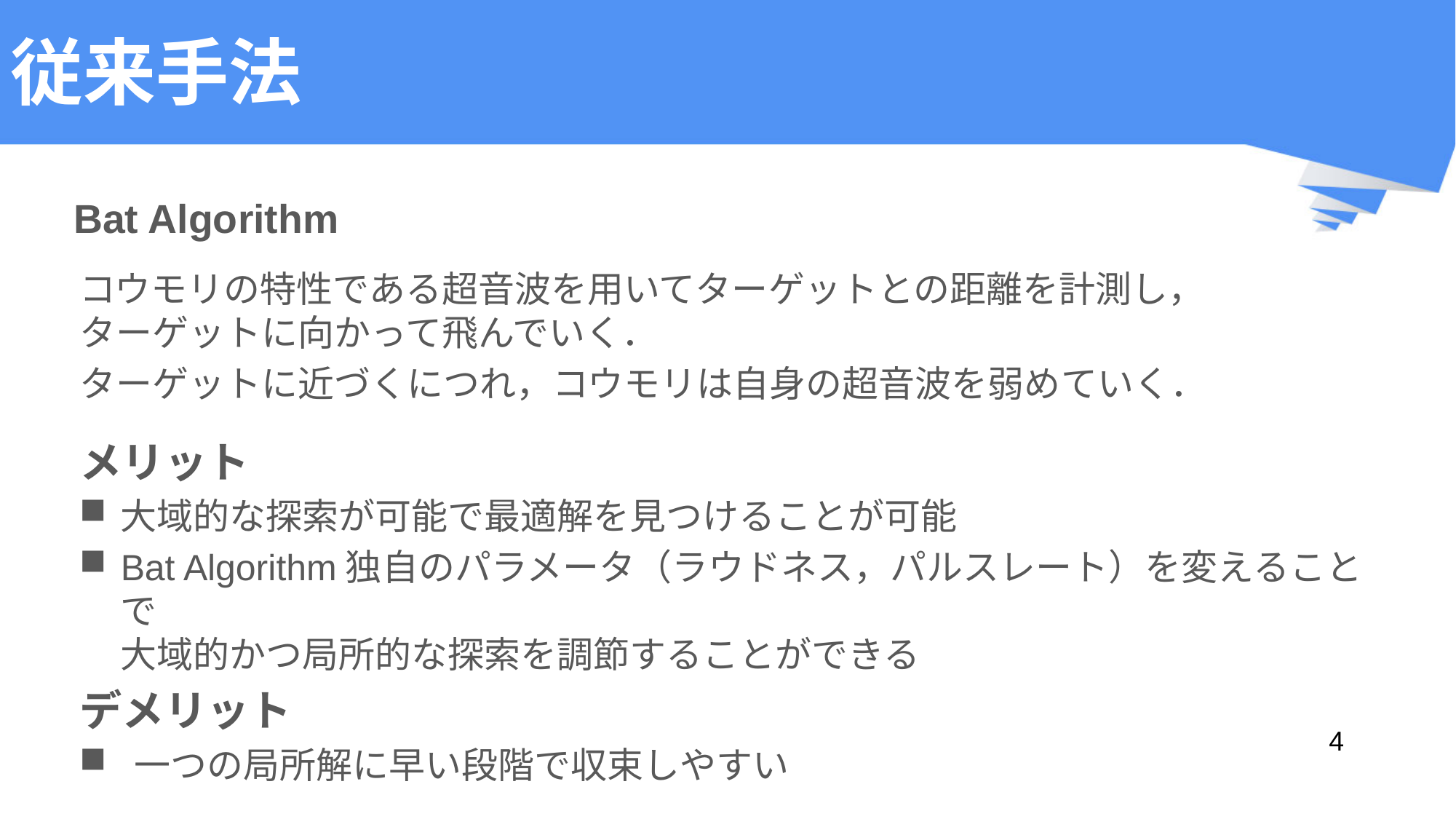

# 従来手法
Bat Algorithm
コウモリの特性である超音波を用いてターゲットとの距離を計測し，
ターゲットに向かって飛んでいく．
ターゲットに近づくにつれ，コウモリは自身の超音波を弱めていく．

メリット
大域的な探索が可能で最適解を見つけることが可能
Bat Algorithm独自のパラメータ（ラウドネス，パルスレート）を変えることで
大域的かつ局所的な探索を調節することができる
デメリット
一つの局所解に早い段階で収束しやすい
4